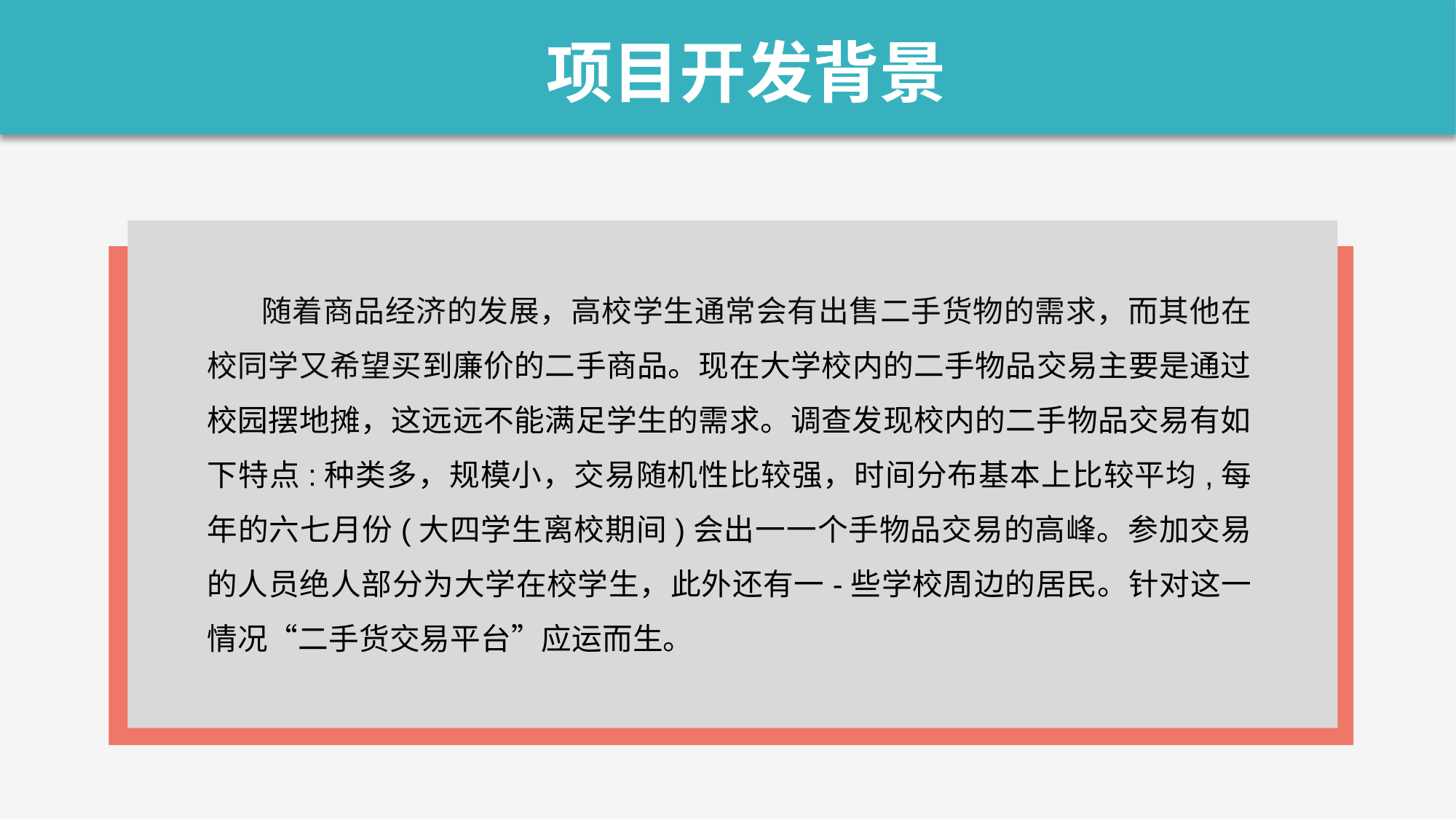

项目开发背景

       随着商品经济的发展，高校学生通常会有出售二手货物的需求，而其他在校同学又希望买到廉价的二手商品。现在大学校内的二手物品交易主要是通过校园摆地摊，这远远不能满足学生的需求。调查发现校内的二手物品交易有如下特点:种类多，规模小，交易随机性比较强，时间分布基本上比较平均,每年的六七月份(大四学生离校期间)会出一一个手物品交易的高峰。参加交易的人员绝人部分为大学在校学生，此外还有一-些学校周边的居民。针对这一情况“二手货交易平台”应运而生。